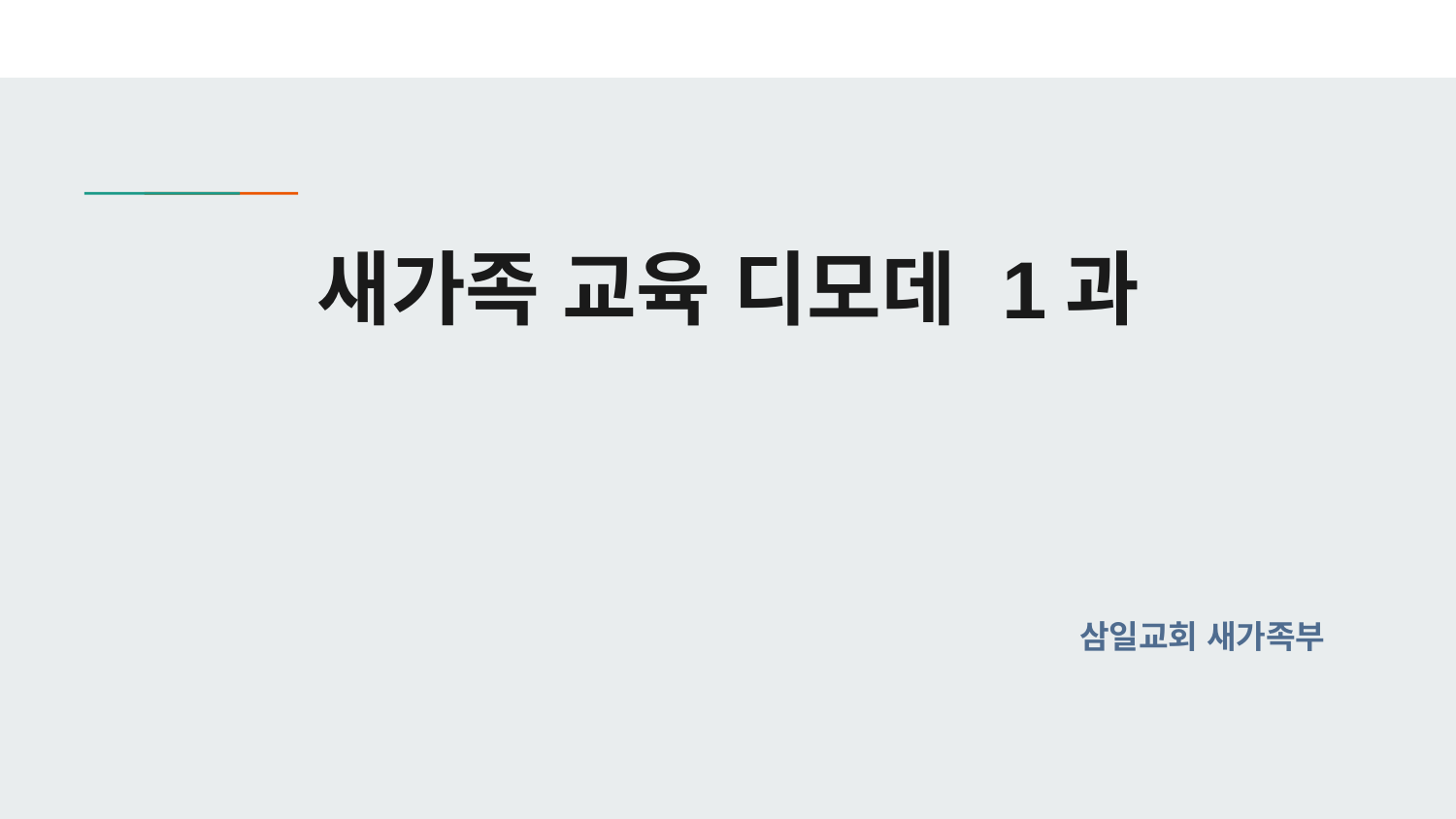

# 새가족 교육 디모데 1과
삼일교회 새가족부